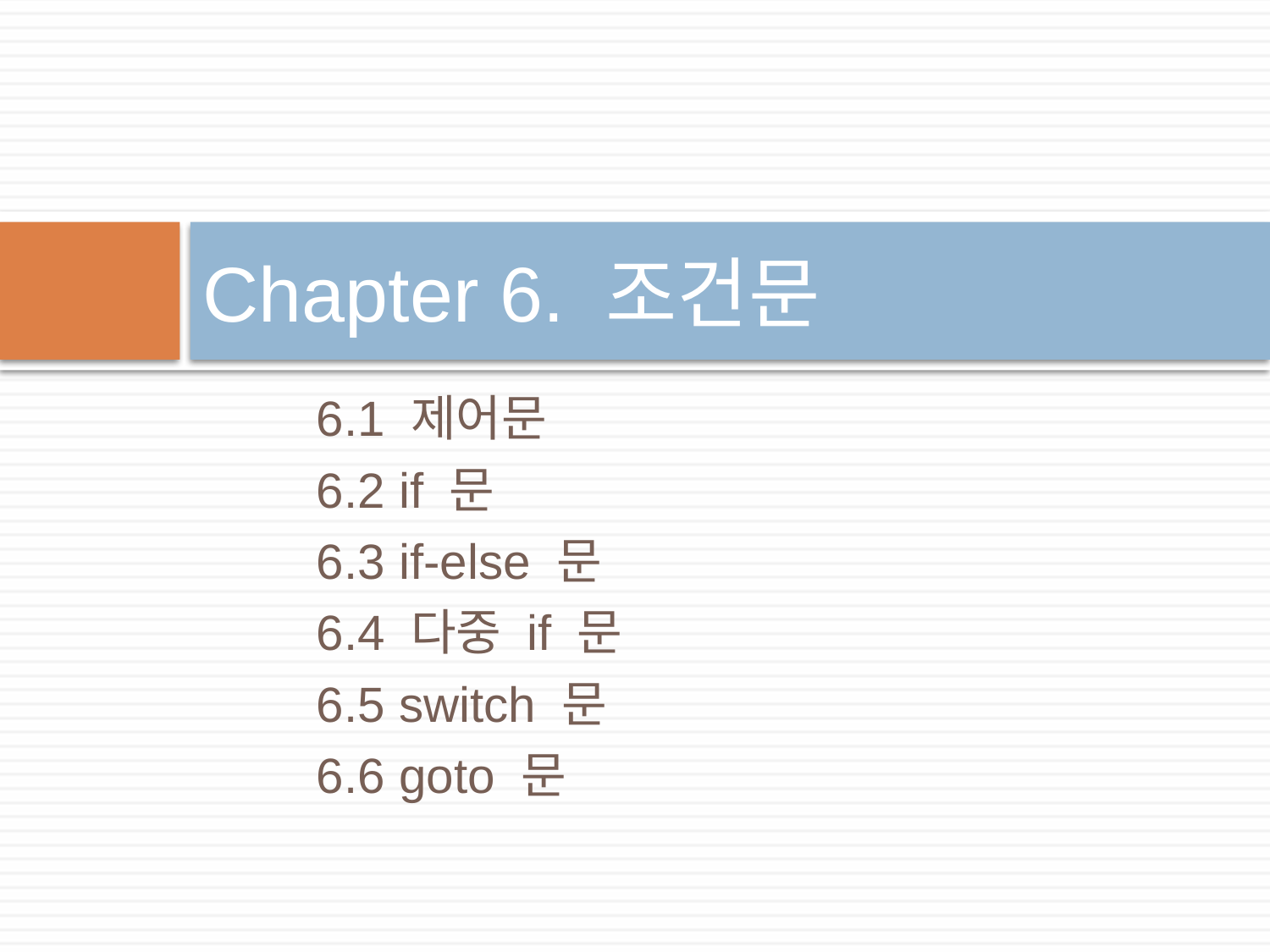

# Chapter 6. 조건문
6.1 제어문
6.2 if 문
6.3 if-else 문
6.4 다중 if 문
6.5 switch 문
6.6 goto 문